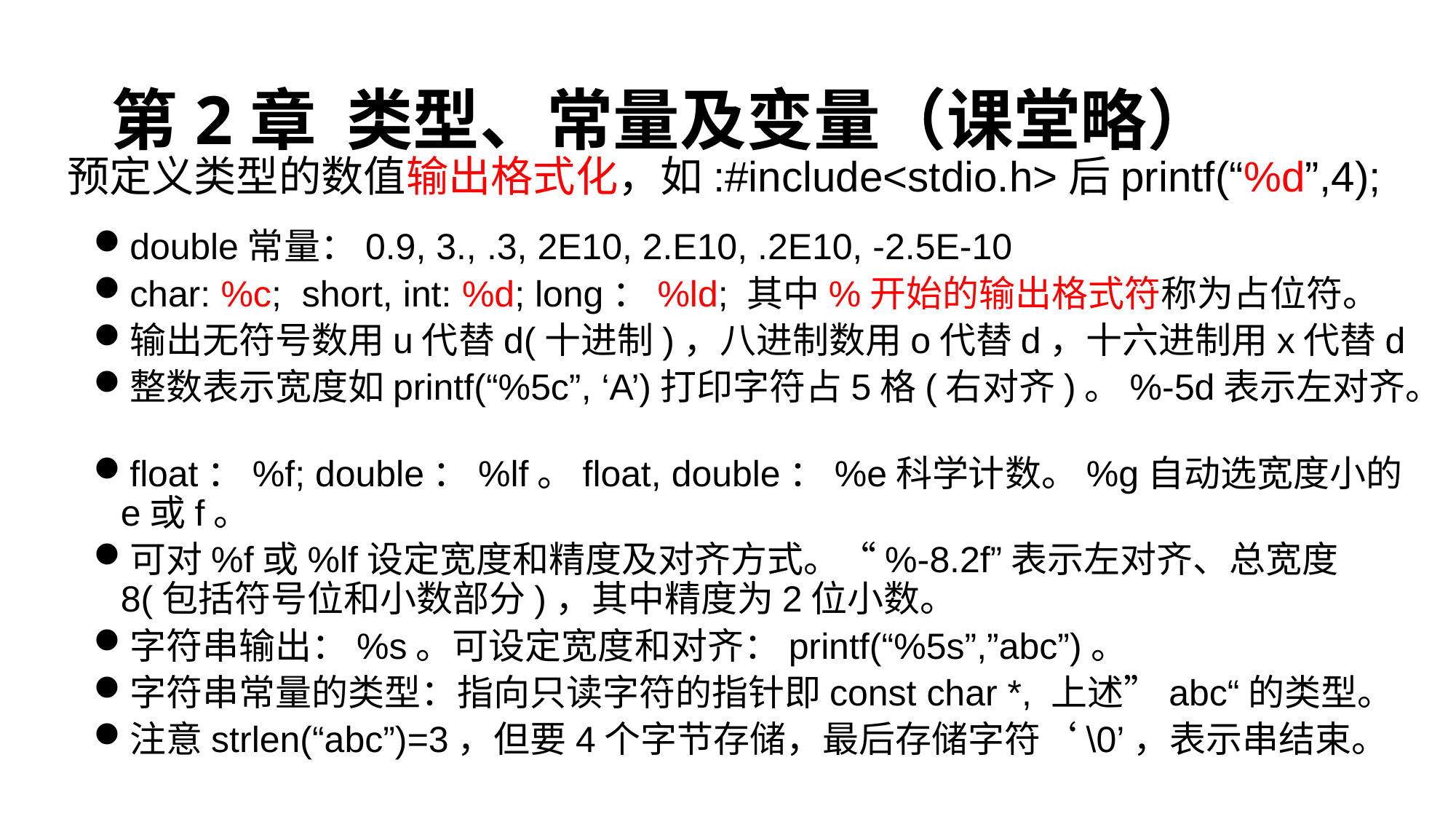

# 第2章  类型、常量及变量（课堂略）
预定义类型的数值输出格式化，如:#include<stdio.h>后printf(“%d”,4);
double常量：0.9, 3., .3, 2E10, 2.E10, .2E10, -2.5E-10
char: %c;  short, int: %d; long：%ld; 其中%开始的输出格式符称为占位符。
输出无符号数用u代替d(十进制)，八进制数用o代替d，十六进制用x代替d
整数表示宽度如printf(“%5c”, ‘A’)打印字符占5格(右对齐)。%-5d表示左对齐。
float：%f; double：%lf。float, double：%e科学计数。%g自动选宽度小的e或f。
可对%f或%lf设定宽度和精度及对齐方式。“%-8.2f”表示左对齐、总宽度8(包括符号位和小数部分)，其中精度为2位小数。
字符串输出：%s。可设定宽度和对齐：printf(“%5s”,”abc”)。
字符串常量的类型：指向只读字符的指针即const char *, 上述”abc“的类型。
注意strlen(“abc”)=3，但要4个字节存储，最后存储字符‘\0’，表示串结束。